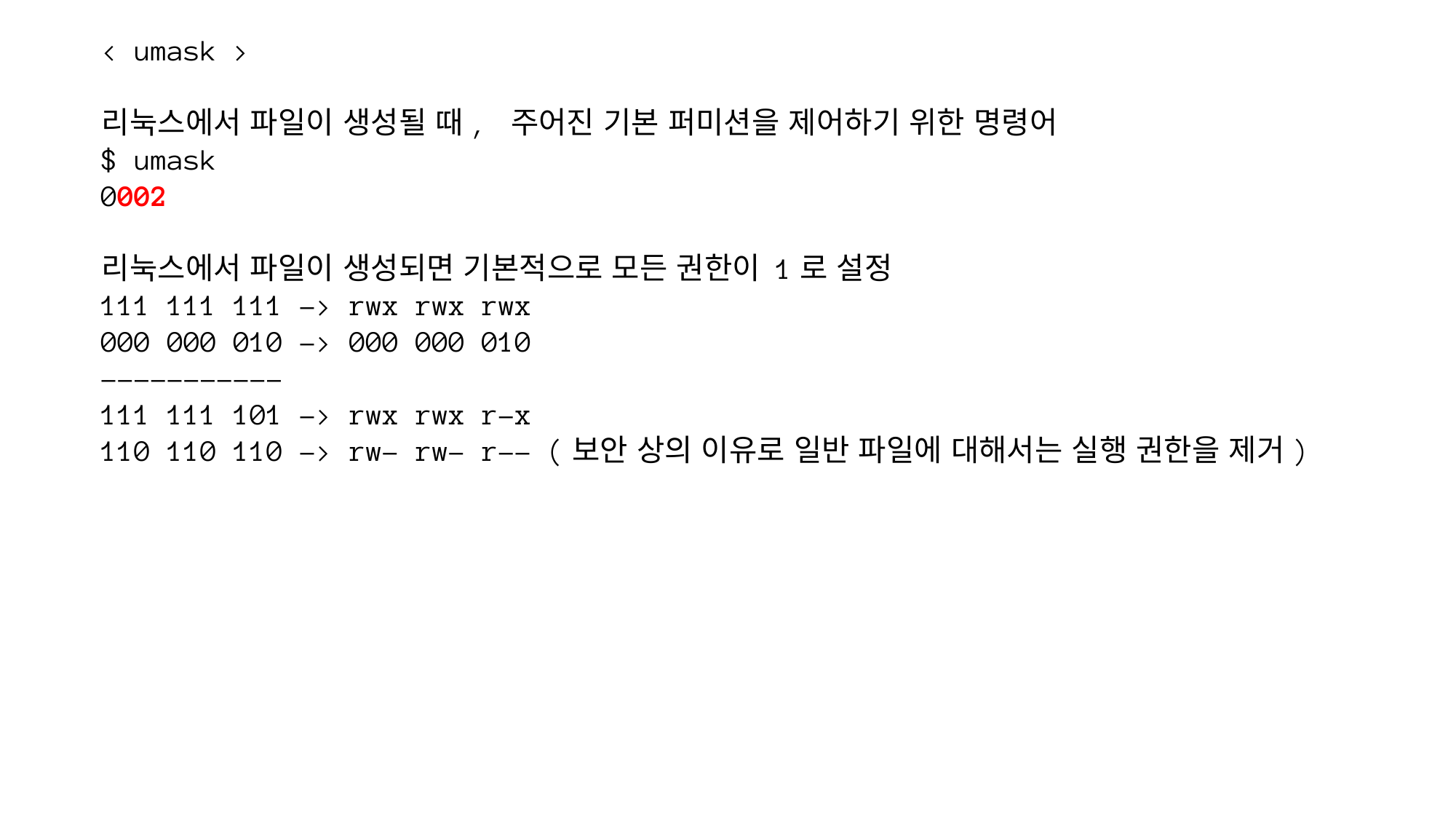

< umask >

리눅스에서 파일이 생성될 때, 주어진 기본 퍼미션을 제어하기 위한 명령어
$ umask
0002

리눅스에서 파일이 생성되면 기본적으로 모든 권한이 1로 설정
111 111 111 -> rwx rwx rwx
000 000 010 -> 000 000 010
-----------
111 111 101 -> rwx rwx r-x
110 110 110 -> rw- rw- r-- (보안 상의 이유로 일반 파일에 대해서는 실행 권한을 제거)